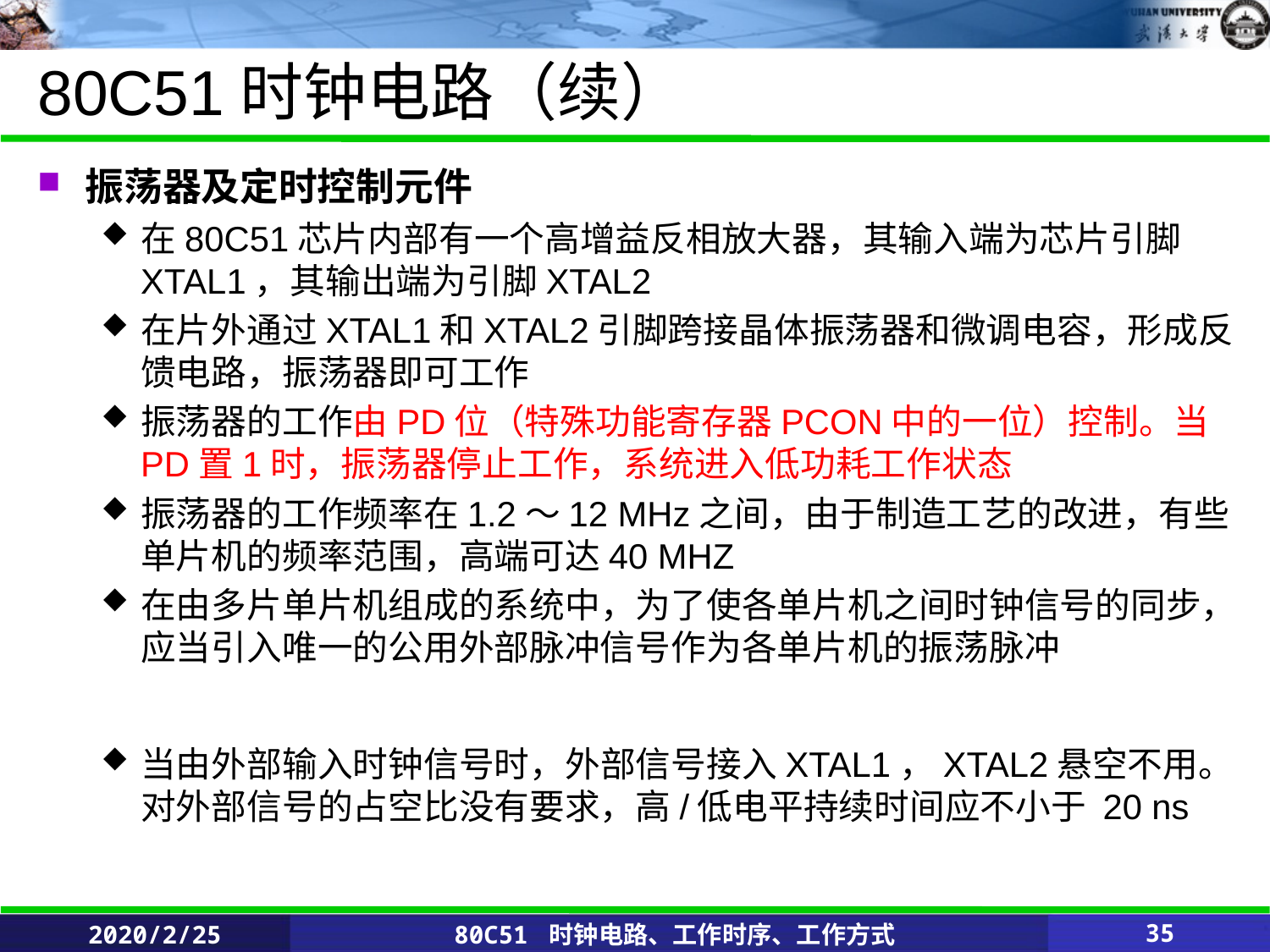

# 80C51时钟电路（续）
振荡器及定时控制元件
在80C51芯片内部有一个高增益反相放大器，其输入端为芯片引脚XTAL1，其输出端为引脚XTAL2
在片外通过XTAL1和XTAL2引脚跨接晶体振荡器和微调电容，形成反馈电路，振荡器即可工作
振荡器的工作由PD位（特殊功能寄存器PCON中的一位）控制。当 PD置1时，振荡器停止工作，系统进入低功耗工作状态
振荡器的工作频率在1.2～12 MHz之间，由于制造工艺的改进，有些单片机的频率范围，高端可达40 MHZ
在由多片单片机组成的系统中，为了使各单片机之间时钟信号的同步，应当引入唯一的公用外部脉冲信号作为各单片机的振荡脉冲

当由外部输入时钟信号时，外部信号接入XTAL1，XTAL2悬空不用。对外部信号的占空比没有要求，高/低电平持续时间应不小于 20 ns
2020/2/25
80C51 时钟电路、工作时序、工作方式
35